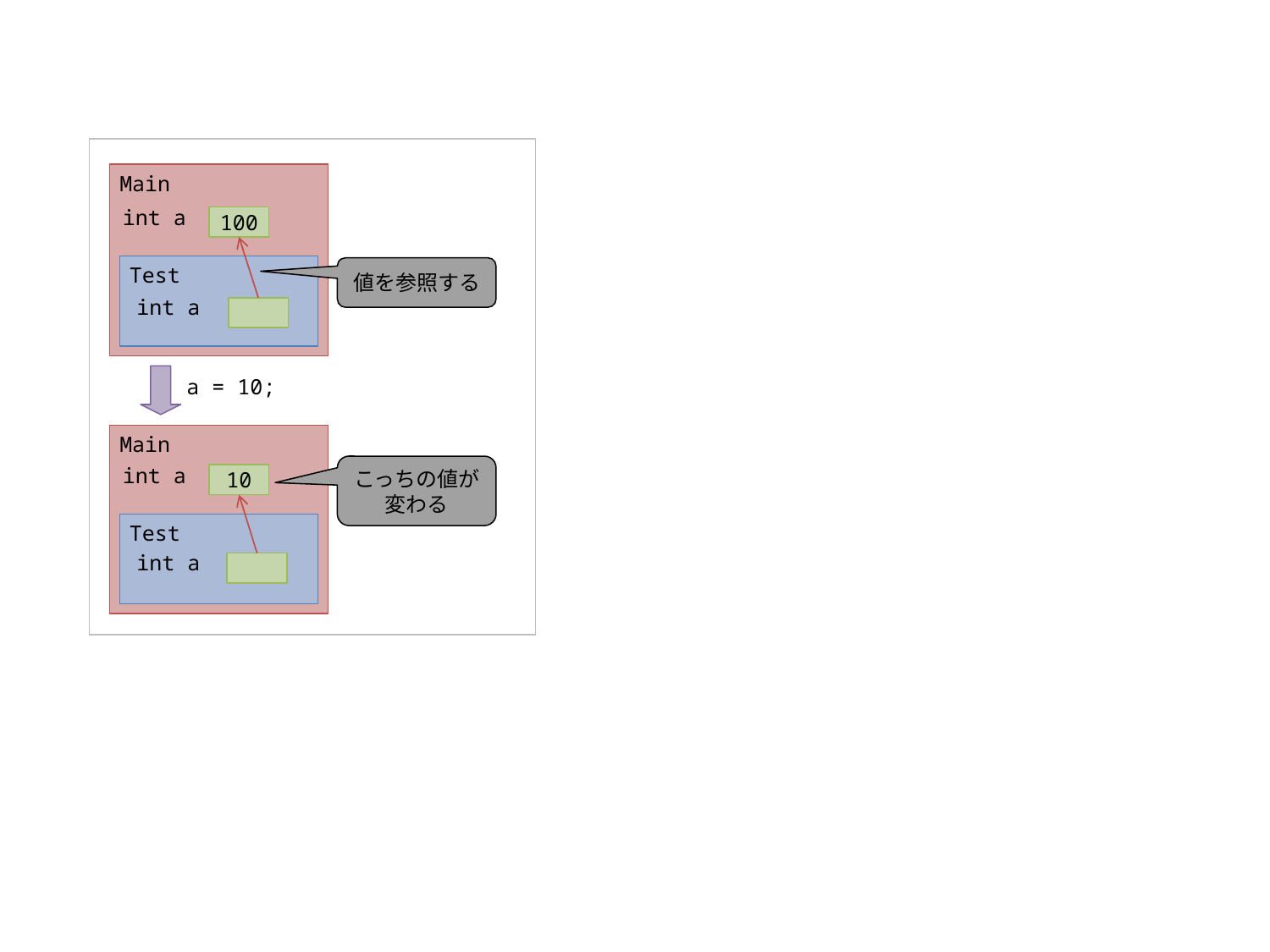

Main
int a
100
Test

値を参照する
int a

a = 10;
Main

こっちの値が変わる
int a
10
Test

int a